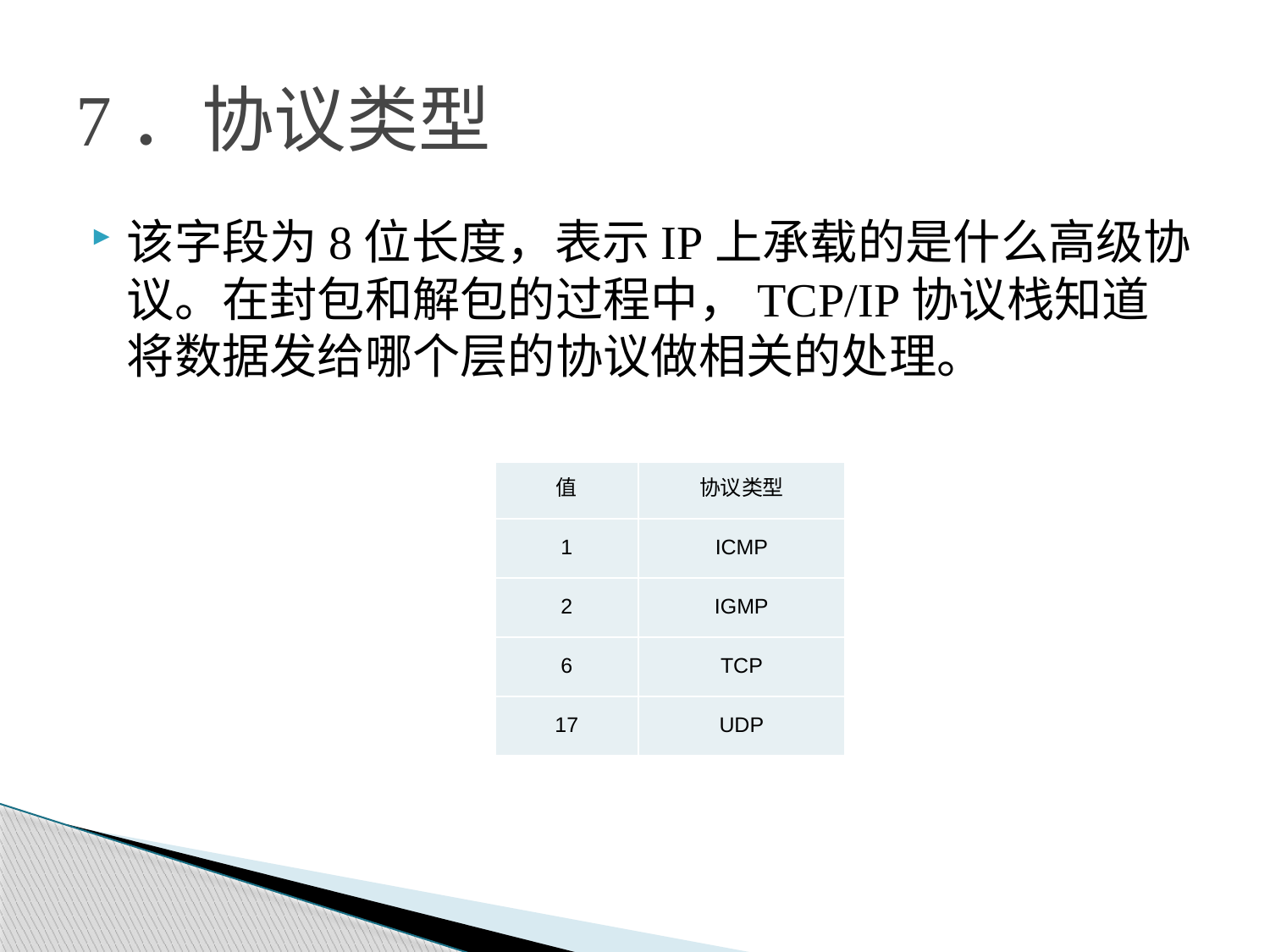

# 7．协议类型
该字段为8位长度，表示IP上承载的是什么高级协议。在封包和解包的过程中，TCP/IP协议栈知道将数据发给哪个层的协议做相关的处理。
| 值 | 协议类型 |
| --- | --- |
| 1 | ICMP |
| 2 | IGMP |
| 6 | TCP |
| 17 | UDP |